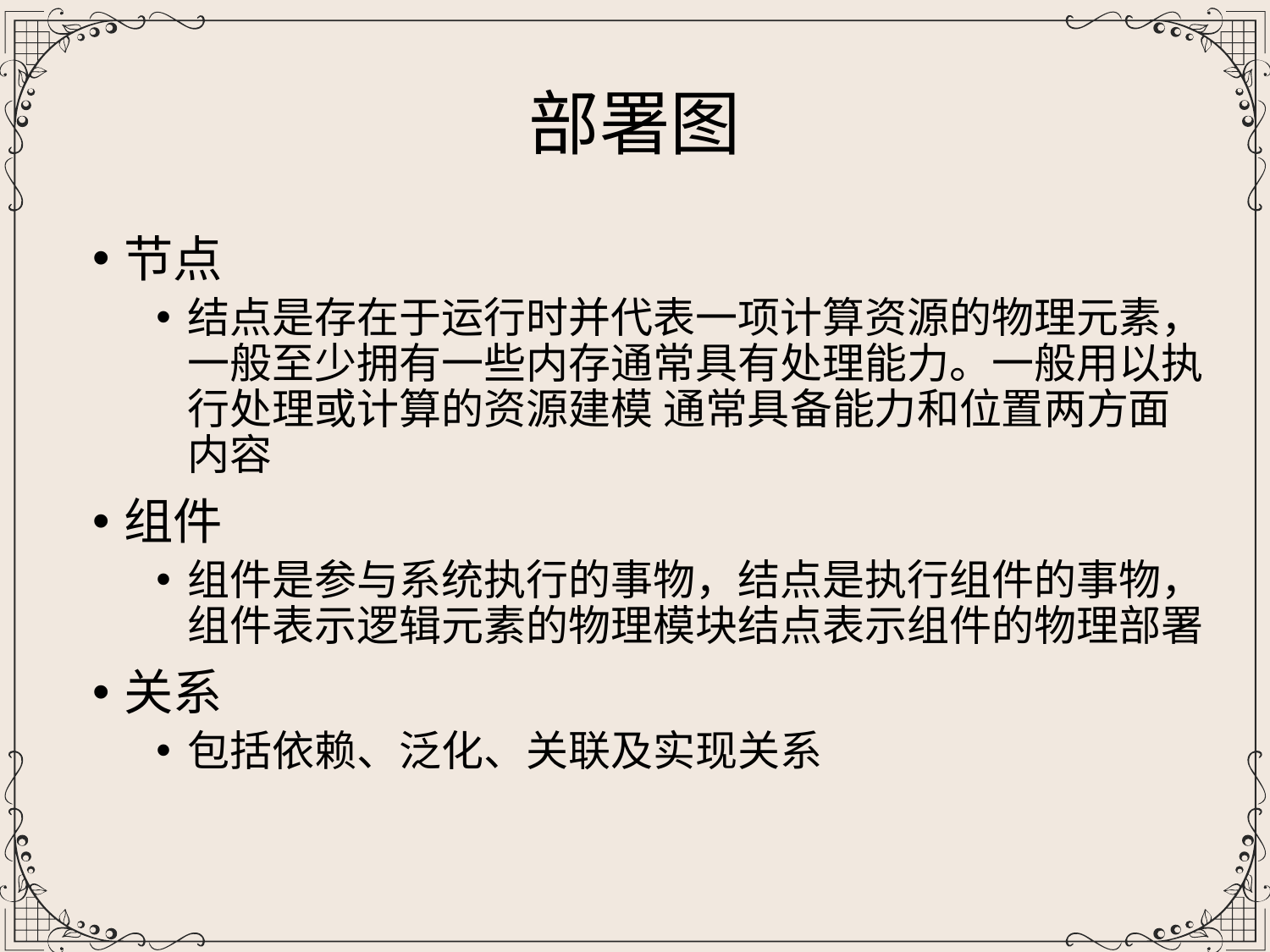

部署图
节点
结点是存在于运行时并代表一项计算资源的物理元素，一般至少拥有一些内存通常具有处理能力。一般用以执行处理或计算的资源建模 通常具备能力和位置两方面内容
组件
组件是参与系统执行的事物，结点是执行组件的事物，组件表示逻辑元素的物理模块结点表示组件的物理部署
关系
包括依赖、泛化、关联及实现关系